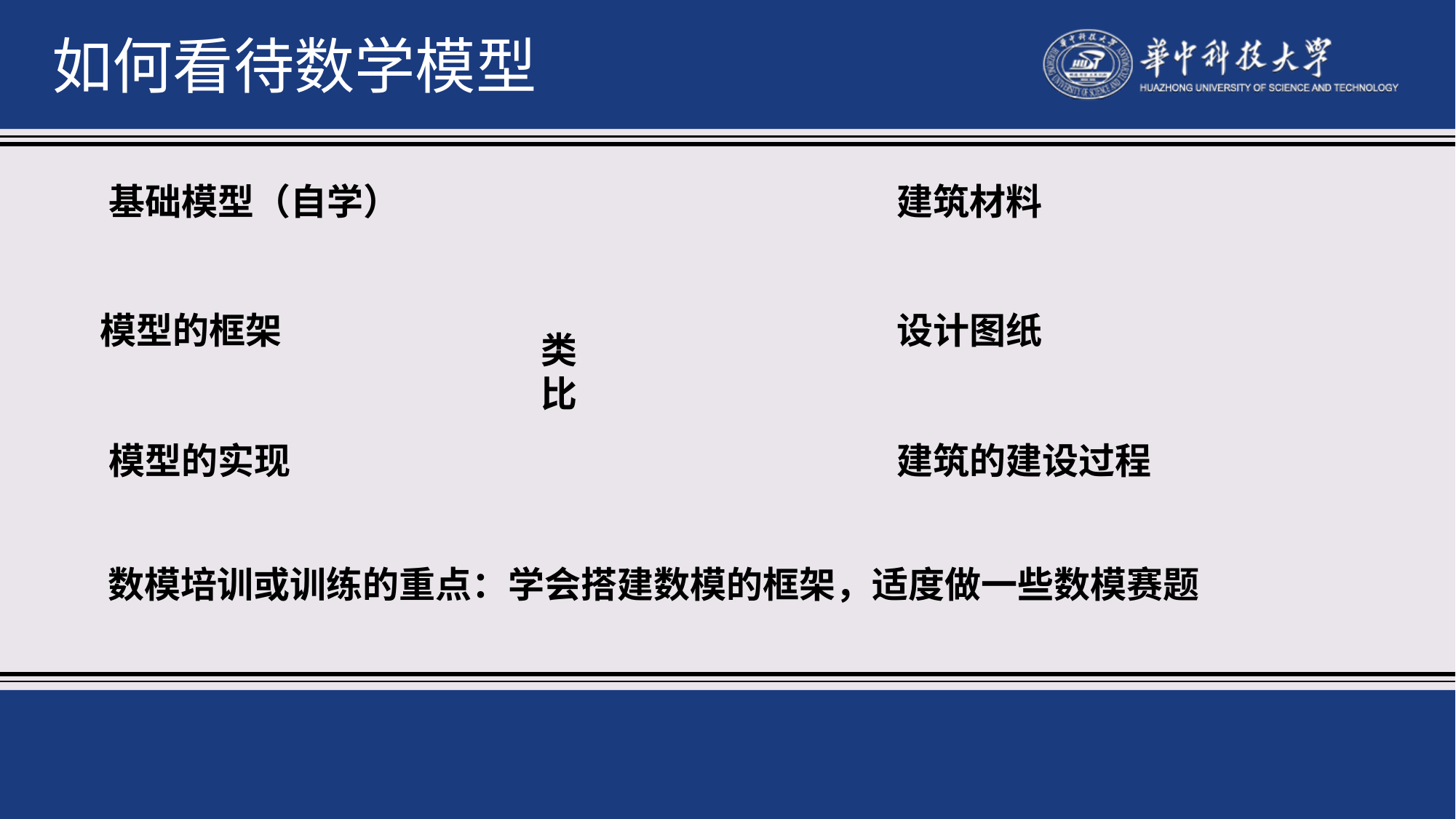

如何看待数学模型
基础模型（自学）
建筑材料
模型的框架
设计图纸
类比
模型的实现
建筑的建设过程
数模培训或训练的重点：学会搭建数模的框架，适度做一些数模赛题